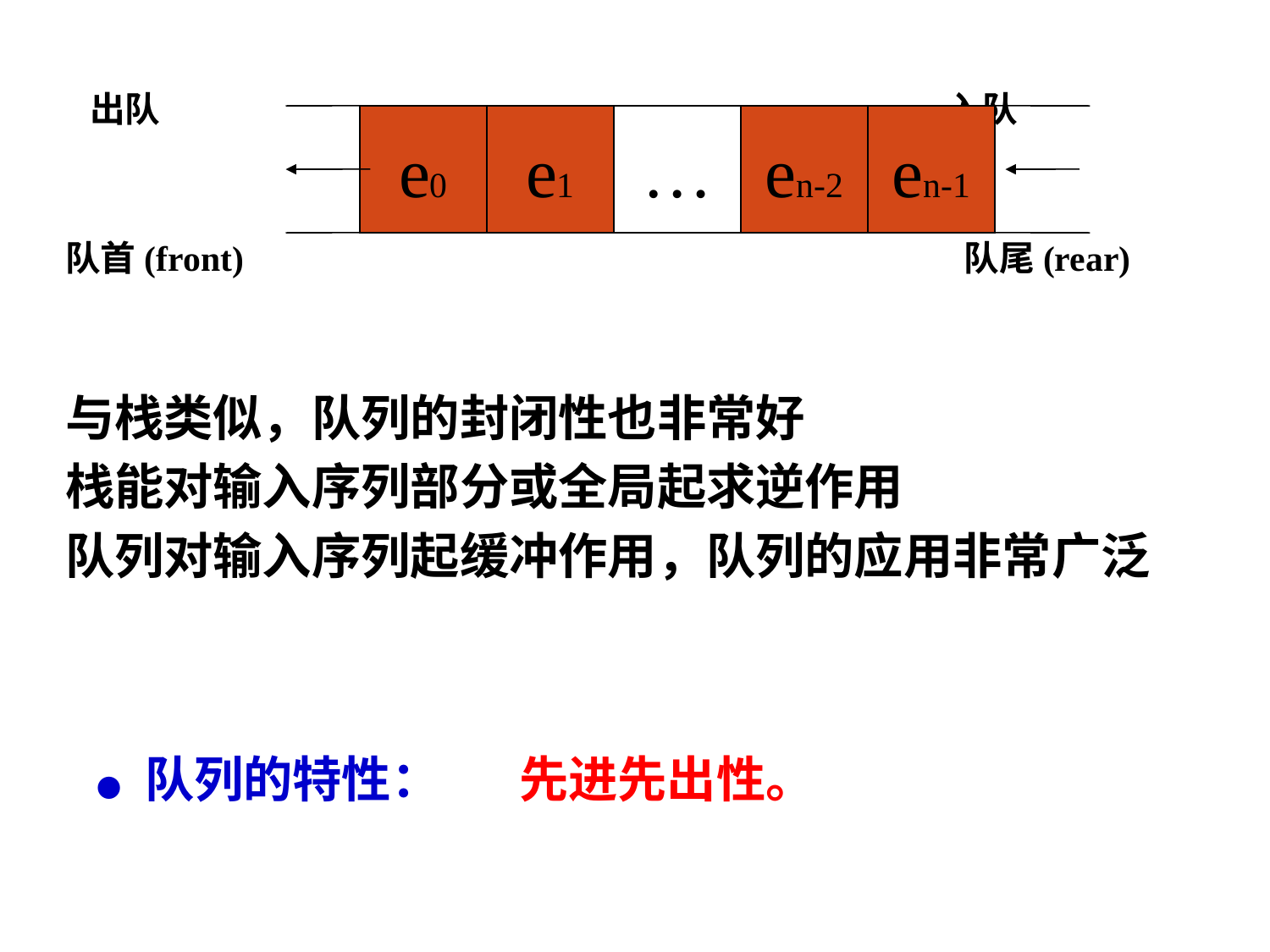

出队                                                                                                  入队

队首(front)                                                                                队尾(rear)

与栈类似，队列的封闭性也非常好
栈能对输入序列部分或全局起求逆作用
队列对输入序列起缓冲作用，队列的应用非常广泛

e0
e1
…
en-2
en-1

● 队列的特性：       先进先出性。